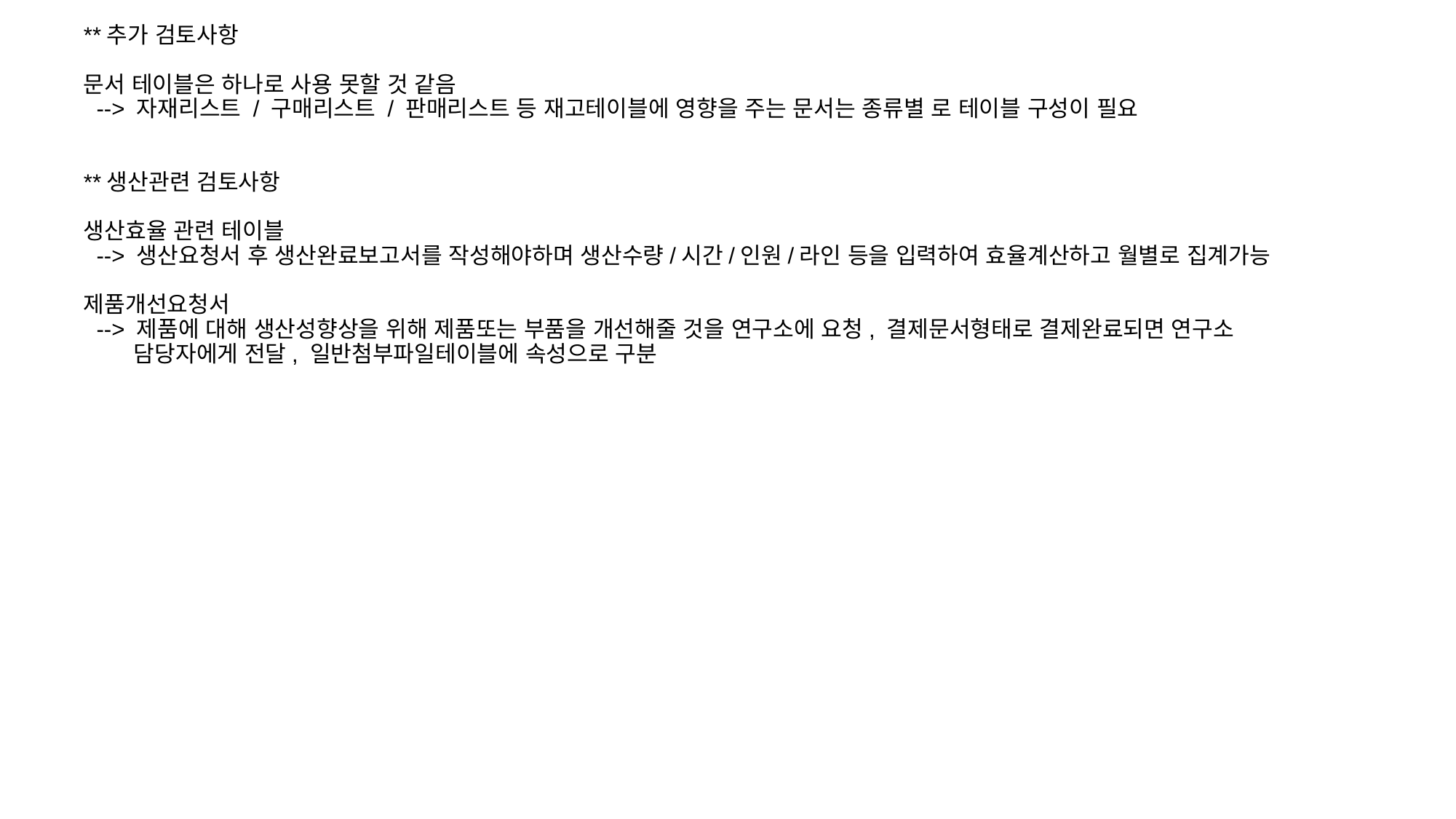

**추가 검토사항

문서 테이블은 하나로 사용 못할 것 같음
  --> 자재리스트 / 구매리스트 / 판매리스트 등 재고테이블에 영향을 주는 문서는 종류별 로 테이블 구성이 필요

**생산관련 검토사항

생산효율 관련 테이블
  --> 생산요청서 후 생산완료보고서를 작성해야하며 생산수량/시간/인원/라인 등을 입력하여 효율계산하고 월별로 집계가능

제품개선요청서
  --> 제품에 대해 생산성향상을 위해 제품또는 부품을 개선해줄 것을 연구소에 요청, 결제문서형태로 결제완료되면 연구소
       담당자에게 전달, 일반첨부파일테이블에 속성으로 구분